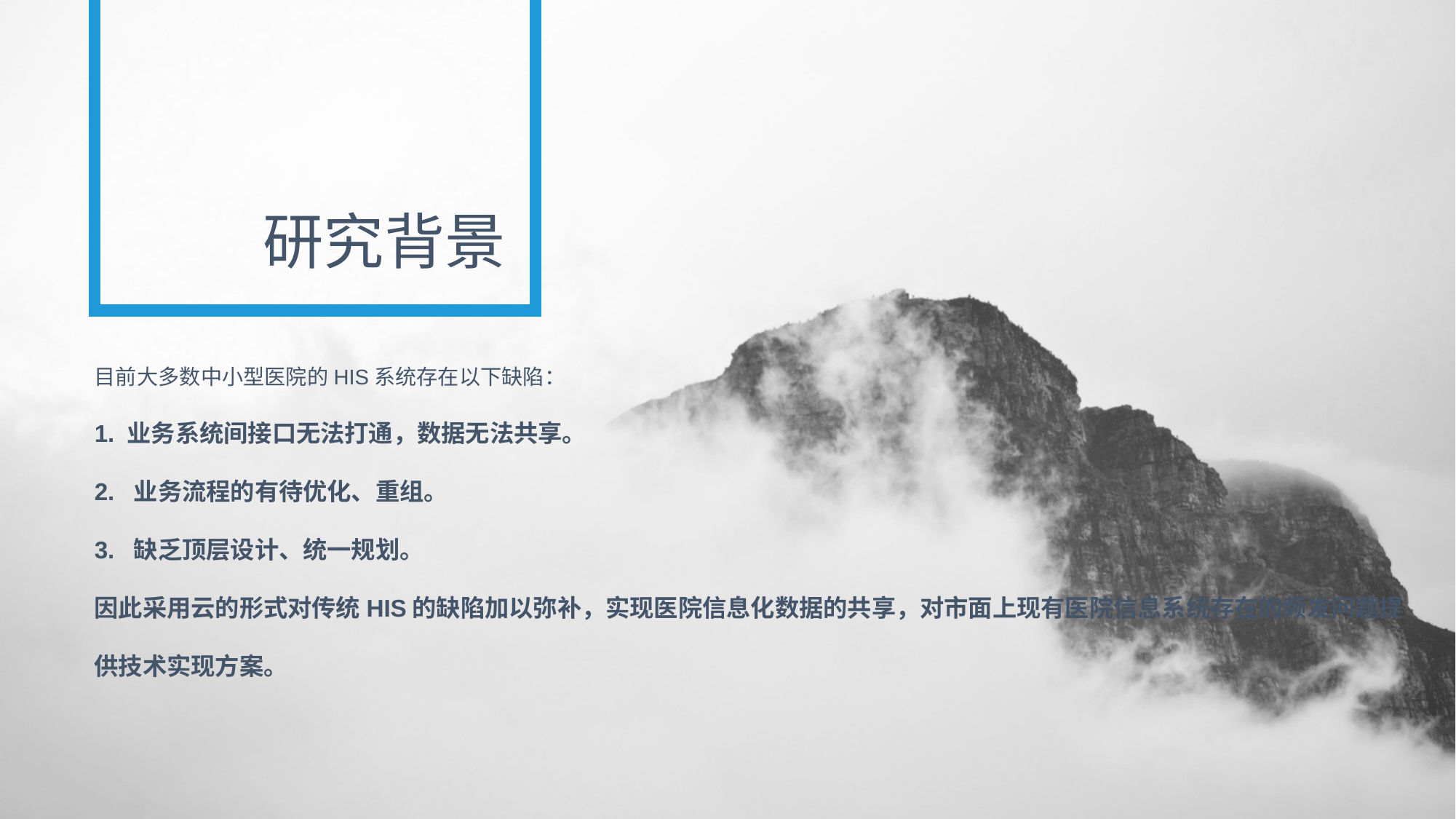

研究背景
目前大多数中小型医院的HIS系统存在以下缺陷：
1. 业务系统间接口无法打通，数据无法共享。
2.  业务流程的有待优化、重组。
3.  缺乏顶层设计、统一规划。
因此采用云的形式对传统HIS的缺陷加以弥补，实现医院信息化数据的共享，对市面上现有医院信息系统存在的频发问题提供技术实现方案。